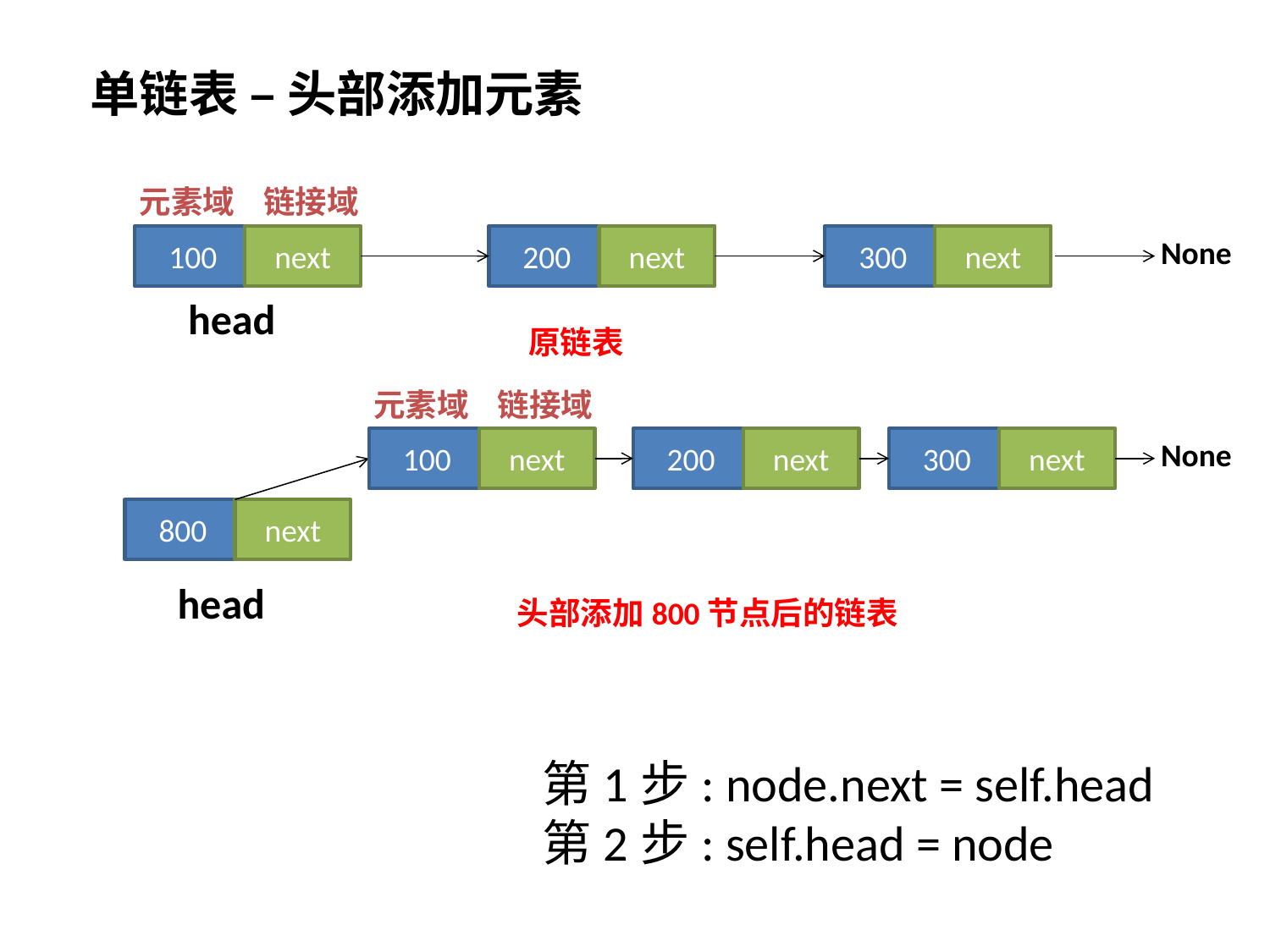

单链表 – 头部添加元素
元素域    链接域
100
next
200
next
300
next
None
head
原链表
元素域    链接域
100
next
200
next
300
next
None
800
next
head
头部添加800节点后的链表
第1步: node.next = self.head
第2步: self.head = node